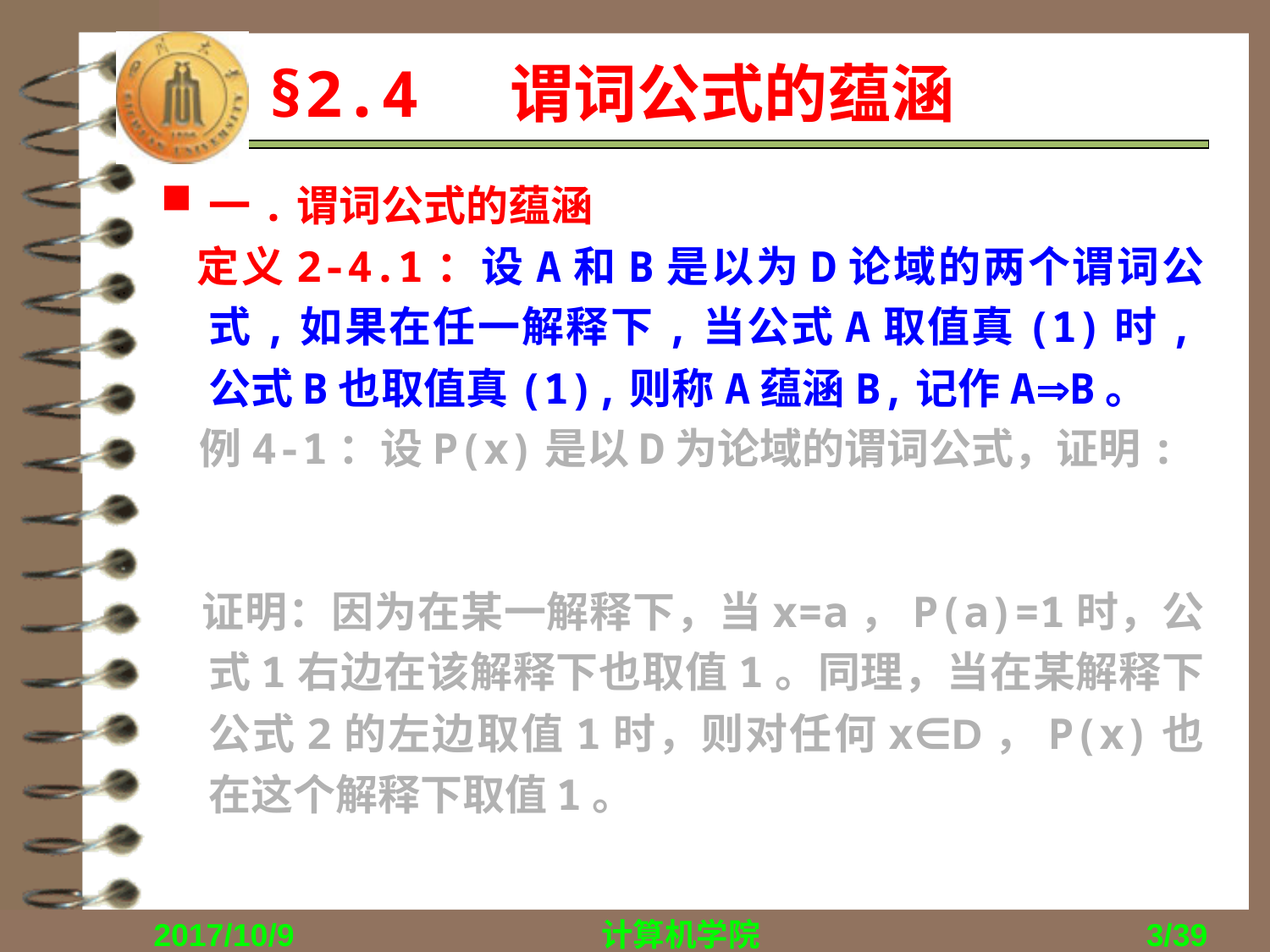

# §2.4  谓词公式的蕴涵
一.谓词公式的蕴涵
  定义2-4.1：设A和B是以为D论域的两个谓词公式,如果在任一解释下,当公式A取值真(1)时,公式B也取值真(1),则称A蕴涵B,记作A⇒B。
   例4-1：设P(x)是以D为论域的谓词公式，证明:

   证明：因为在某一解释下，当x=a，P(a)=1时，公式1右边在该解释下也取值1。同理，当在某解释下公式2的左边取值1时，则对任何x∈D，P(x)也在这个解释下取值1。

2017/10/9
计算机学院
3/39